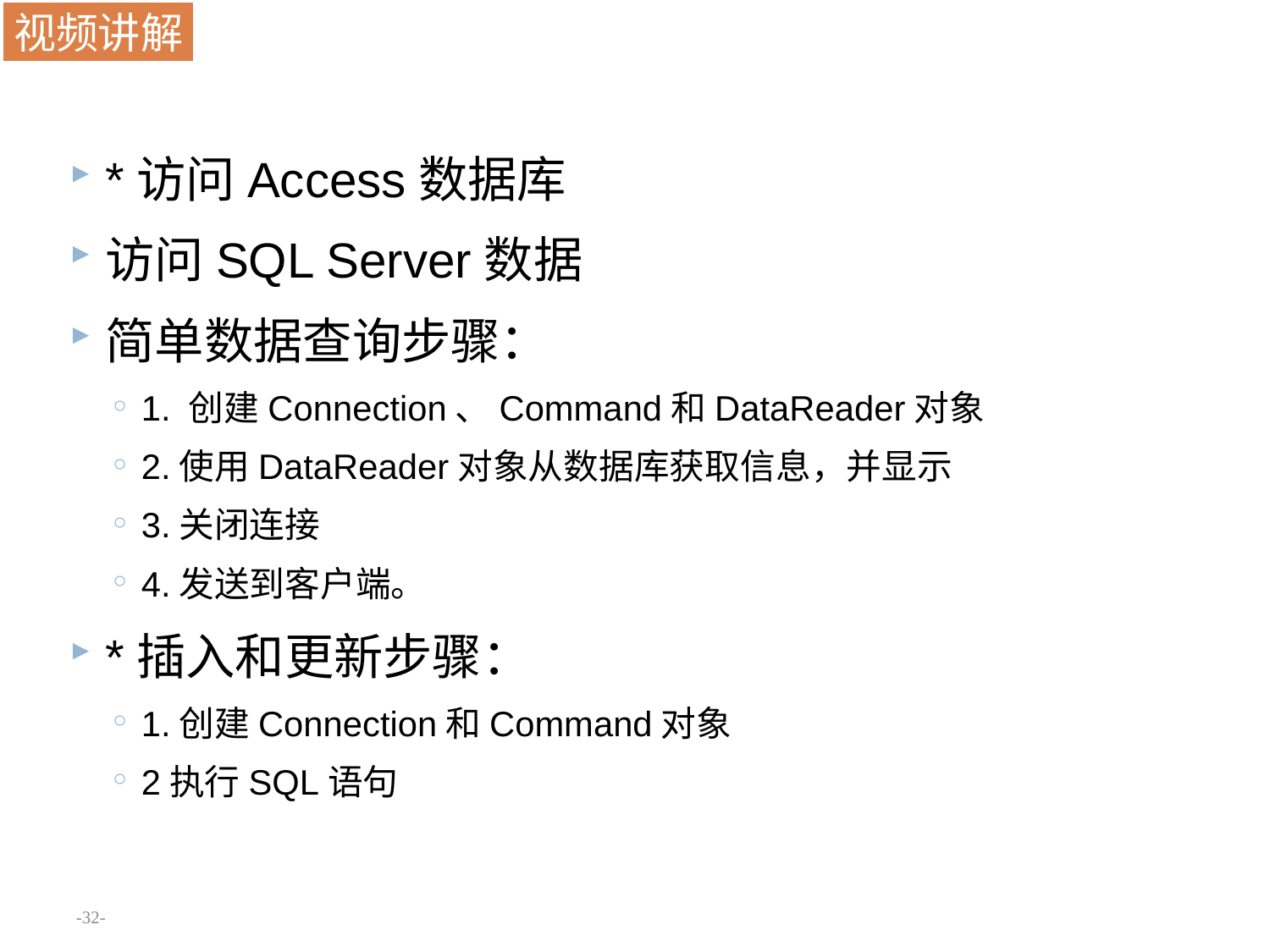

视频讲解
*访问Access数据库
访问SQL Server数据
简单数据查询步骤：
1. 创建Connection、Command和DataReader对象
2.使用DataReader对象从数据库获取信息，并显示
3.关闭连接
4.发送到客户端。
*插入和更新步骤：
1.创建Connection和Command对象
2执行SQL语句

-32-